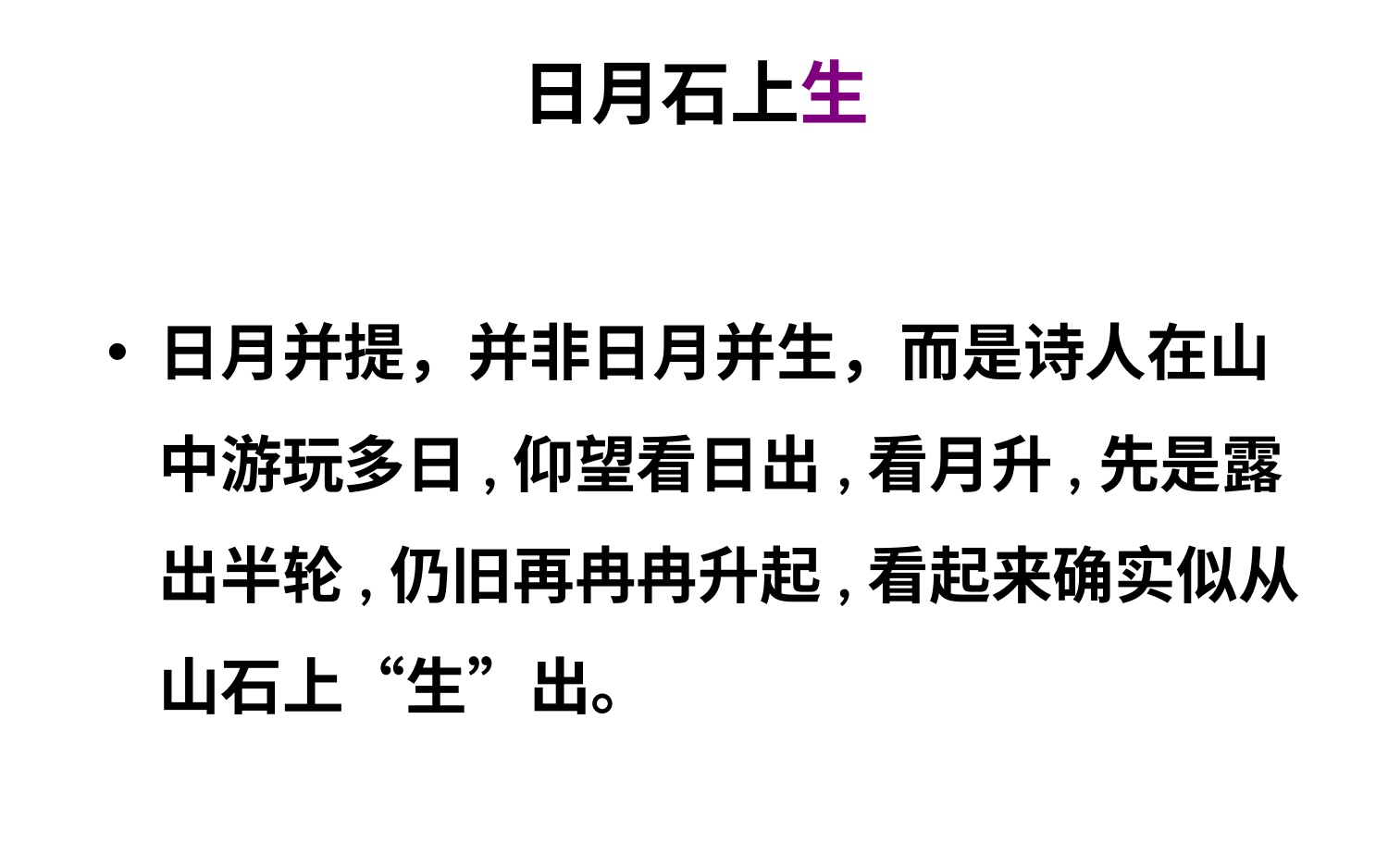

# 日月石上生
日月并提，并非日月并生，而是诗人在山中游玩多日,仰望看日出,看月升,先是露出半轮,仍旧再冉冉升起,看起来确实似从山石上“生”出。